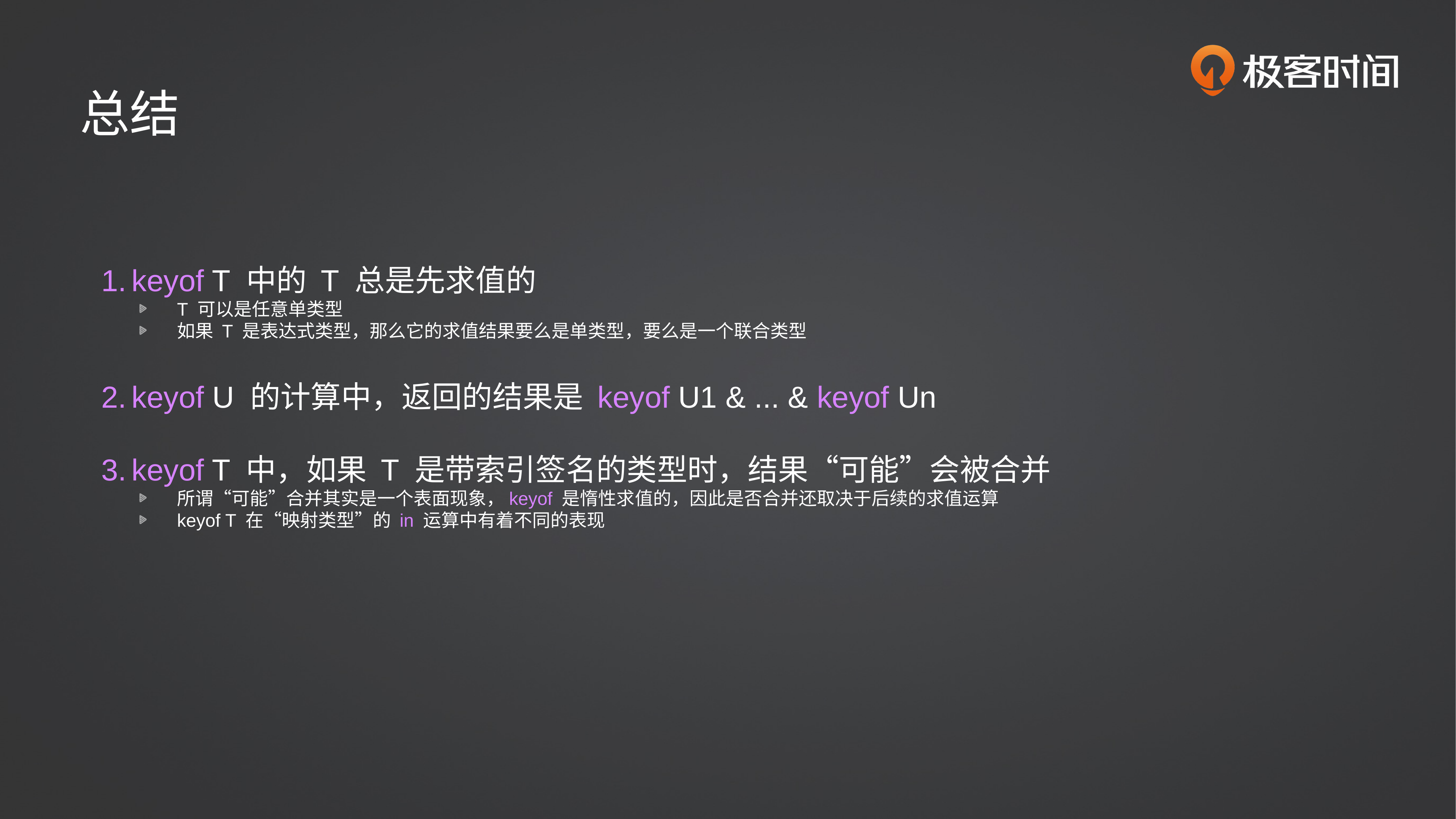

总结
keyof T 中的 T 总是先求值的
T 可以是任意单类型
如果 T 是表达式类型，那么它的求值结果要么是单类型，要么是一个联合类型

keyof U 的计算中，返回的结果是 keyof U1 & ... & keyof Un

keyof T 中，如果 T 是带索引签名的类型时，结果“可能”会被合并
所谓“可能”合并其实是一个表面现象，keyof 是惰性求值的，因此是否合并还取决于后续的求值运算
keyof T 在“映射类型”的 in 运算中有着不同的表现